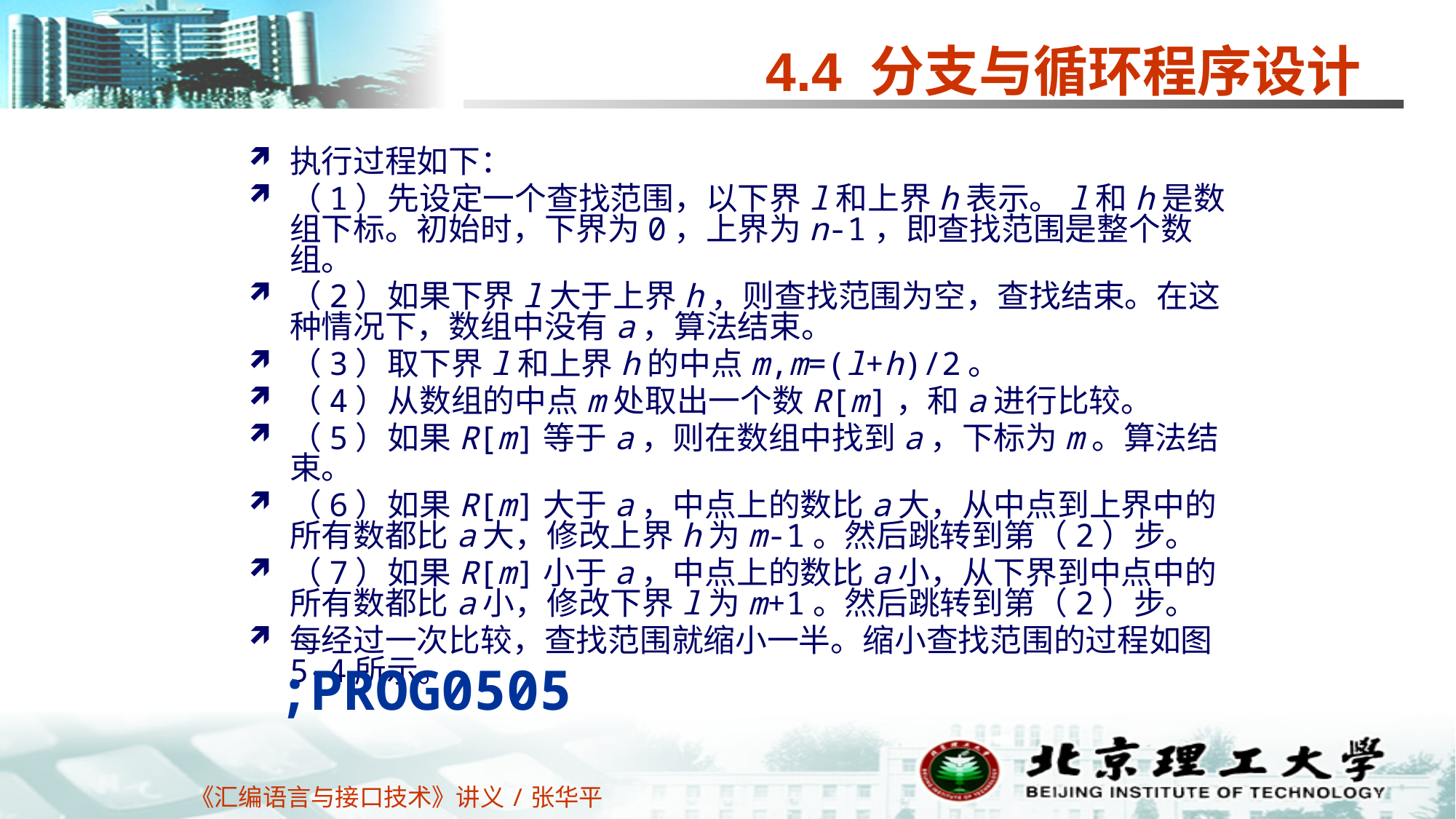

4.4 分支与循环程序设计
执行过程如下：
（1）先设定一个查找范围，以下界l和上界h表示。l和h是数组下标。初始时，下界为0，上界为n-1，即查找范围是整个数组。
（2）如果下界l大于上界h，则查找范围为空，查找结束。在这种情况下，数组中没有a，算法结束。
（3）取下界l和上界h的中点m,m=(l+h)/2。
（4）从数组的中点m处取出一个数R[m]，和a进行比较。
（5）如果R[m]等于a，则在数组中找到a，下标为m。算法结束。
（6）如果R[m]大于a，中点上的数比a大，从中点到上界中的所有数都比a大，修改上界h为m-1。然后跳转到第（2）步。
（7）如果R[m]小于a，中点上的数比a小，从下界到中点中的所有数都比a小，修改下界l为m+1。然后跳转到第（2）步。
每经过一次比较，查找范围就缩小一半。缩小查找范围的过程如图5-4所示。
;PROG0505